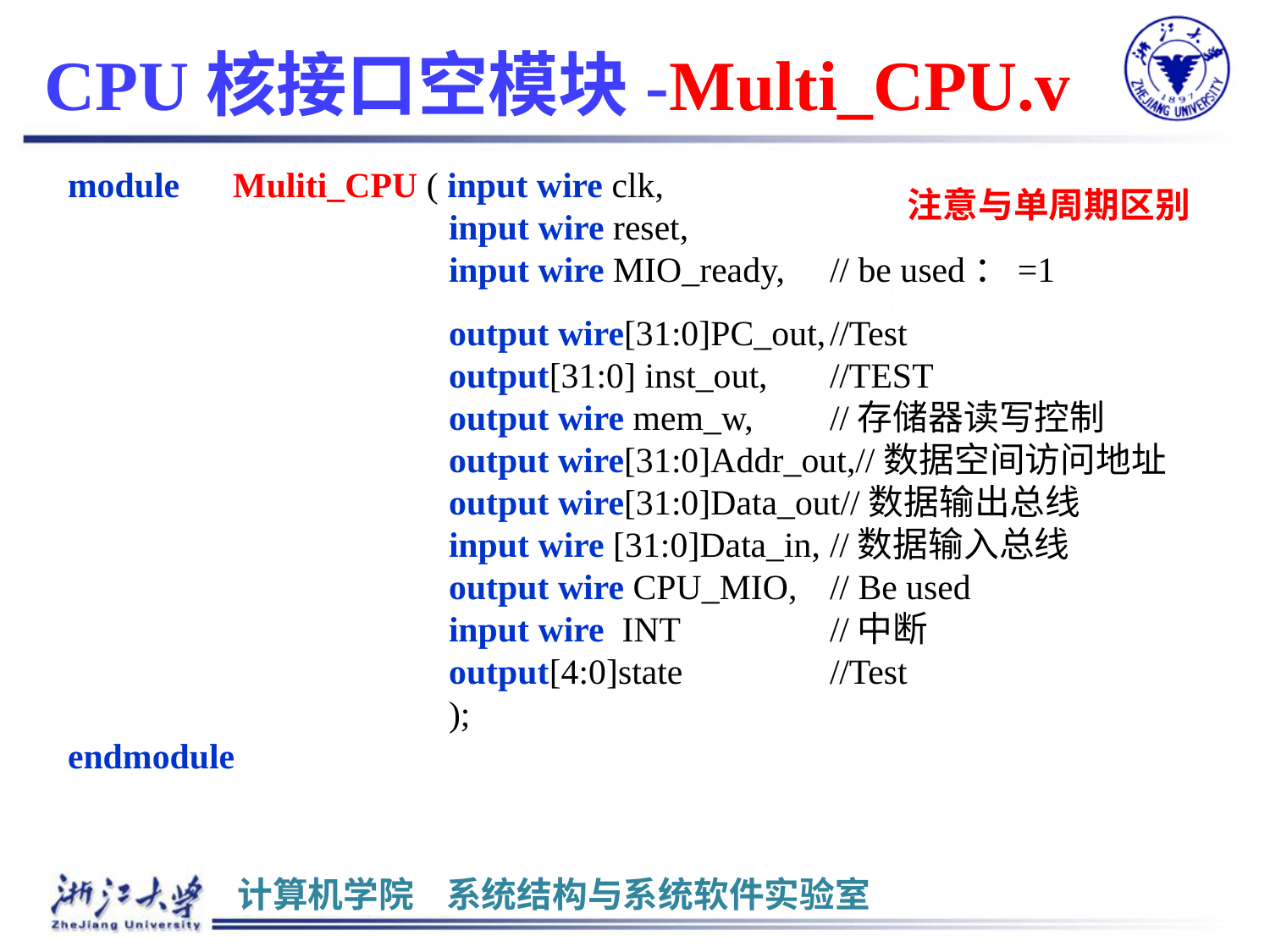

# CPU核接口空模块-Multi_CPU.v
module      Muliti_CPU ( input wire clk,
			input wire reset,
			input wire MIO_ready,	// be used：=1

			output wire[31:0]PC_out,	//Test
			output[31:0] inst_out,	//TEST
			output wire mem_w,	//存储器读写控制
			output wire[31:0]Addr_out,//数据空间访问地址
			output wire[31:0]Data_out//数据输出总线
			input wire [31:0]Data_in,	//数据输入总线
			output wire CPU_MIO,	// Be used 				input wire  INT		//中断
			output[4:0]state		//Test
			);
endmodule

注意与单周期区别